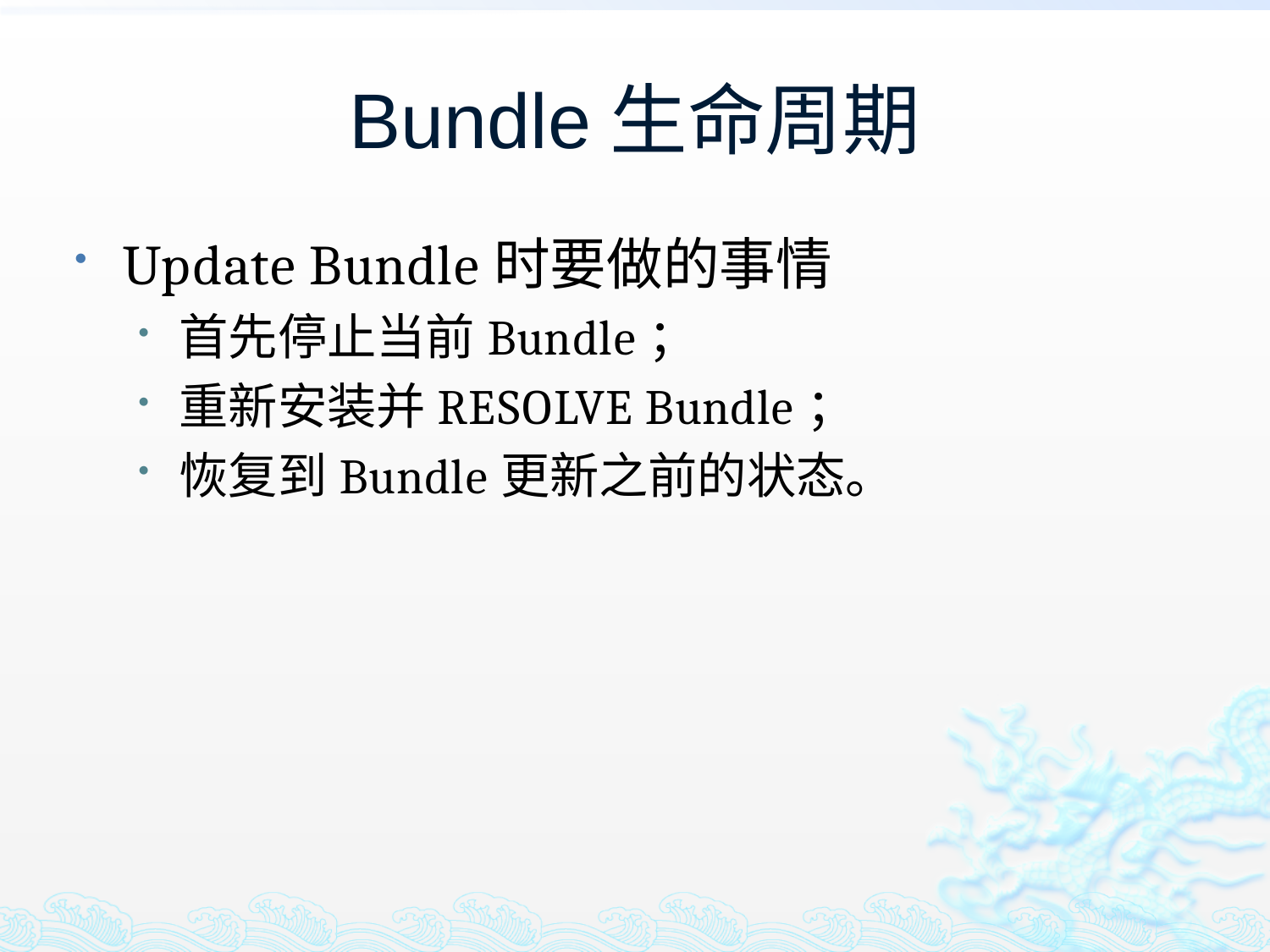

# Bundle生命周期
Update Bundle时要做的事情
首先停止当前Bundle；
重新安装并RESOLVE Bundle；
恢复到Bundle更新之前的状态。